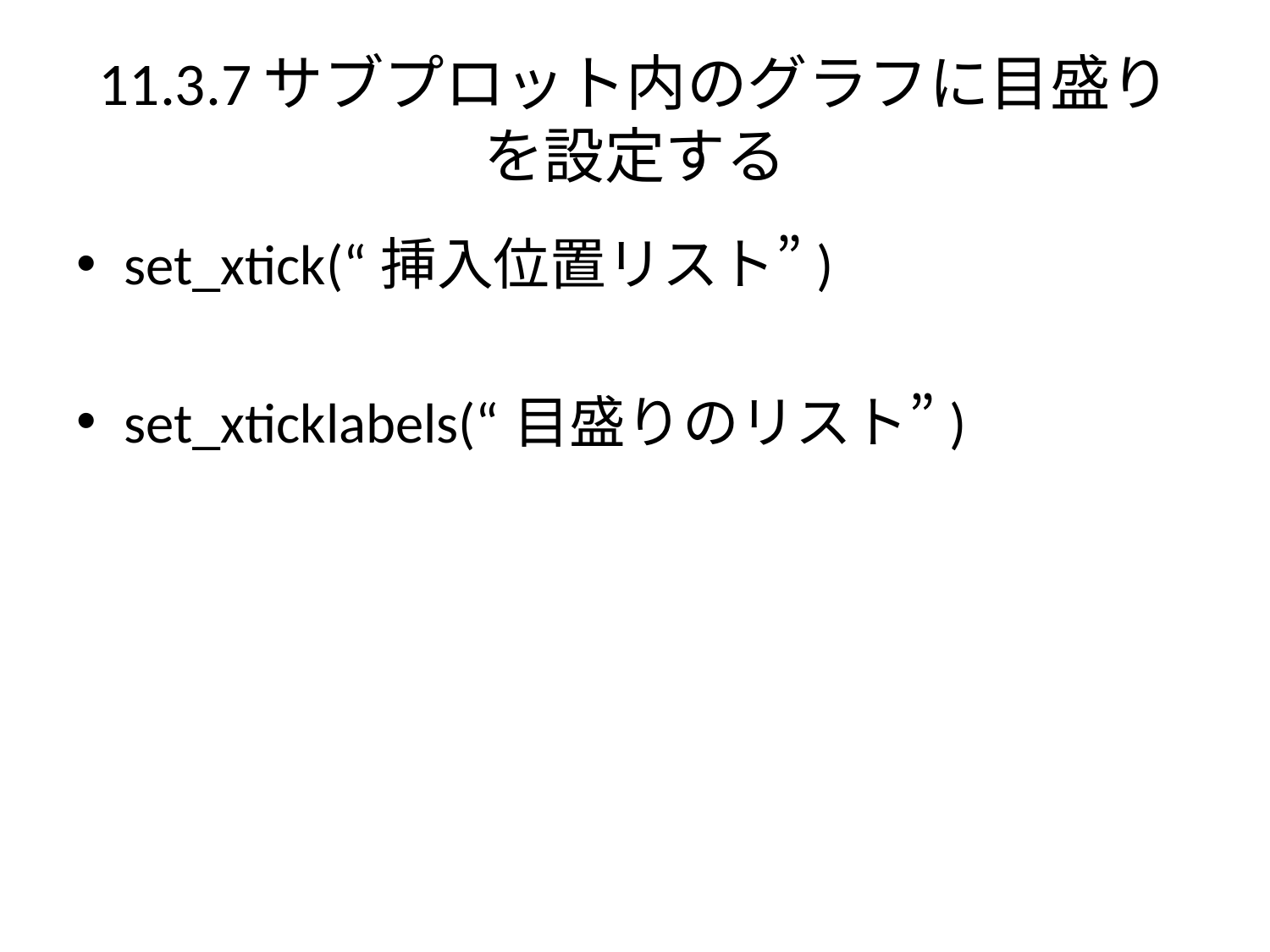

# 11.3.7サブプロット内のグラフに目盛りを設定する
set_xtick(“挿入位置リスト”)

set_xticklabels(“目盛りのリスト”)